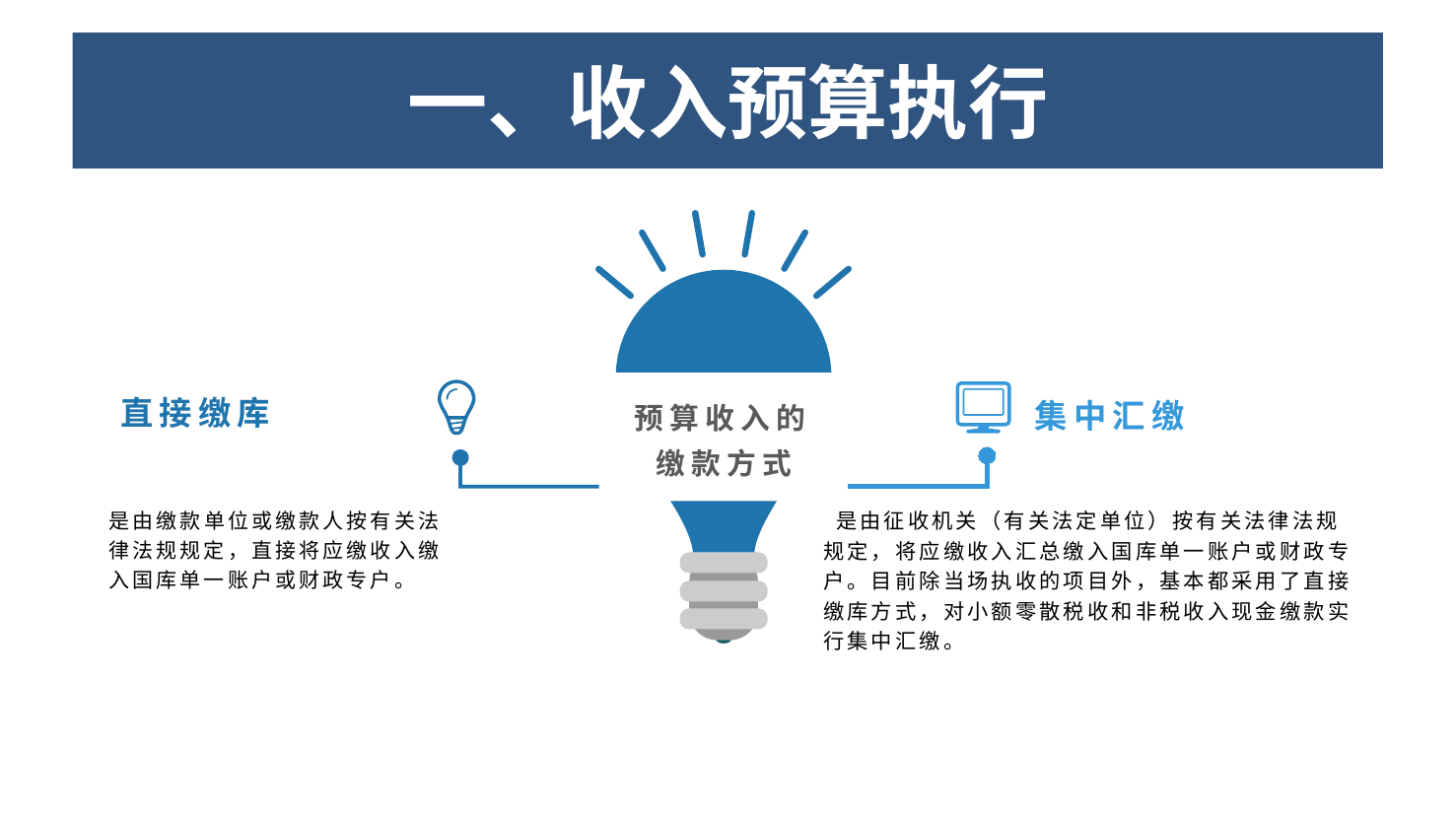

一、政府预算收入的执行
# 一、收入预算执行

直接缴库

预算收入的缴款方式
集中汇缴

是由缴款单位或缴款人按有关法律法规规定，直接将应缴收入缴入国库单一账户或财政专户。
 是由征收机关（有关法定单位）按有关法律法规规定，将应缴收入汇总缴入国库单一账户或财政专户。目前除当场执收的项目外，基本都采用了直接缴库方式，对小额零散税收和非税收入现金缴款实行集中汇缴。